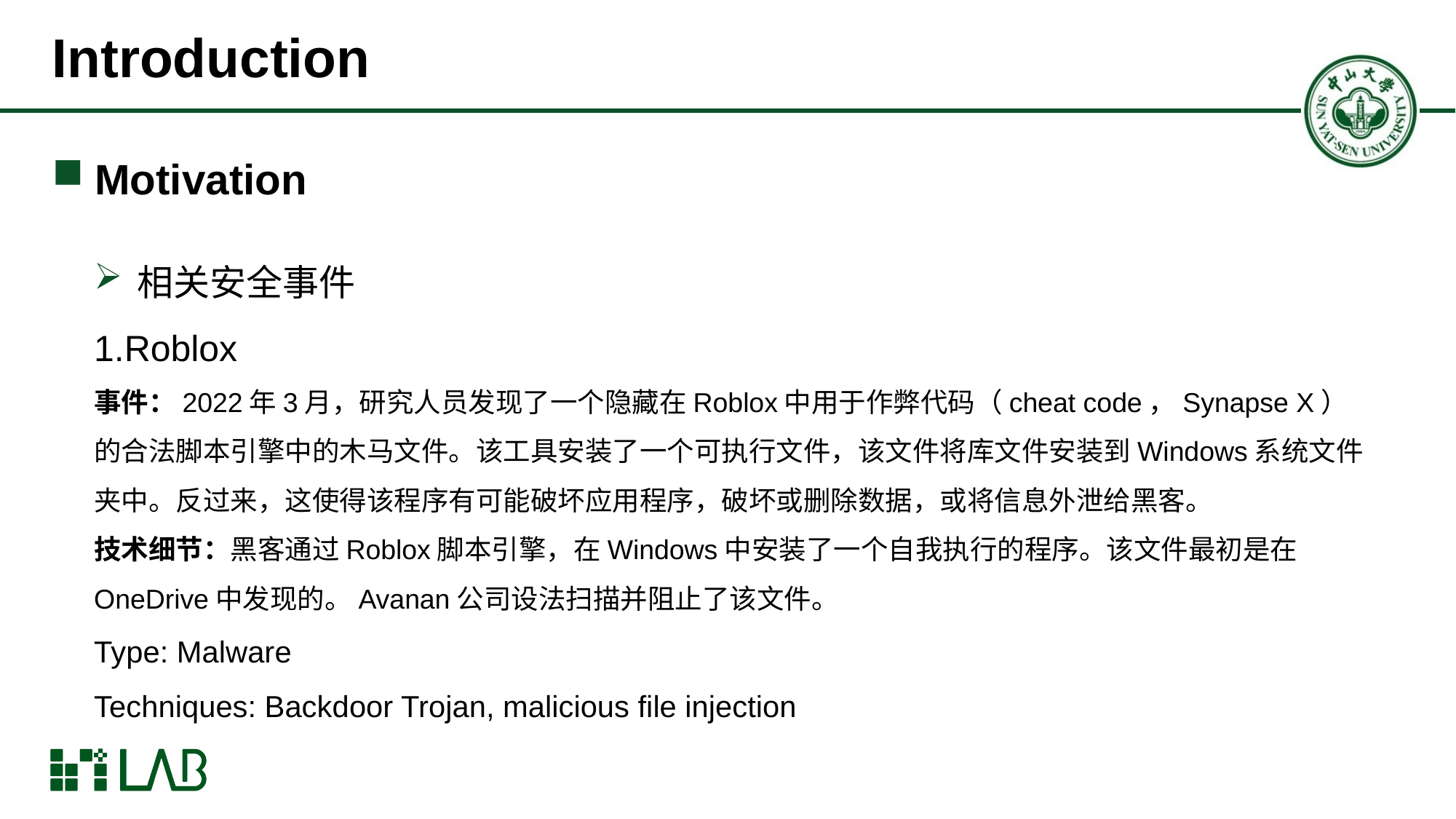

# Introduction
Motivation
相关安全事件
1.Roblox
事件：2022年3月，研究人员发现了一个隐藏在Roblox中用于作弊代码（cheat code，Synapse X）的合法脚本引擎中的木马文件。该工具安装了一个可执行文件，该文件将库文件安装到Windows系统文件夹中。反过来，这使得该程序有可能破坏应用程序，破坏或删除数据，或将信息外泄给黑客。
技术细节：黑客通过Roblox脚本引擎，在Windows中安装了一个自我执行的程序。该文件最初是在OneDrive中发现的。Avanan公司设法扫描并阻止了该文件。
Type: Malware
Techniques: Backdoor Trojan, malicious file injection